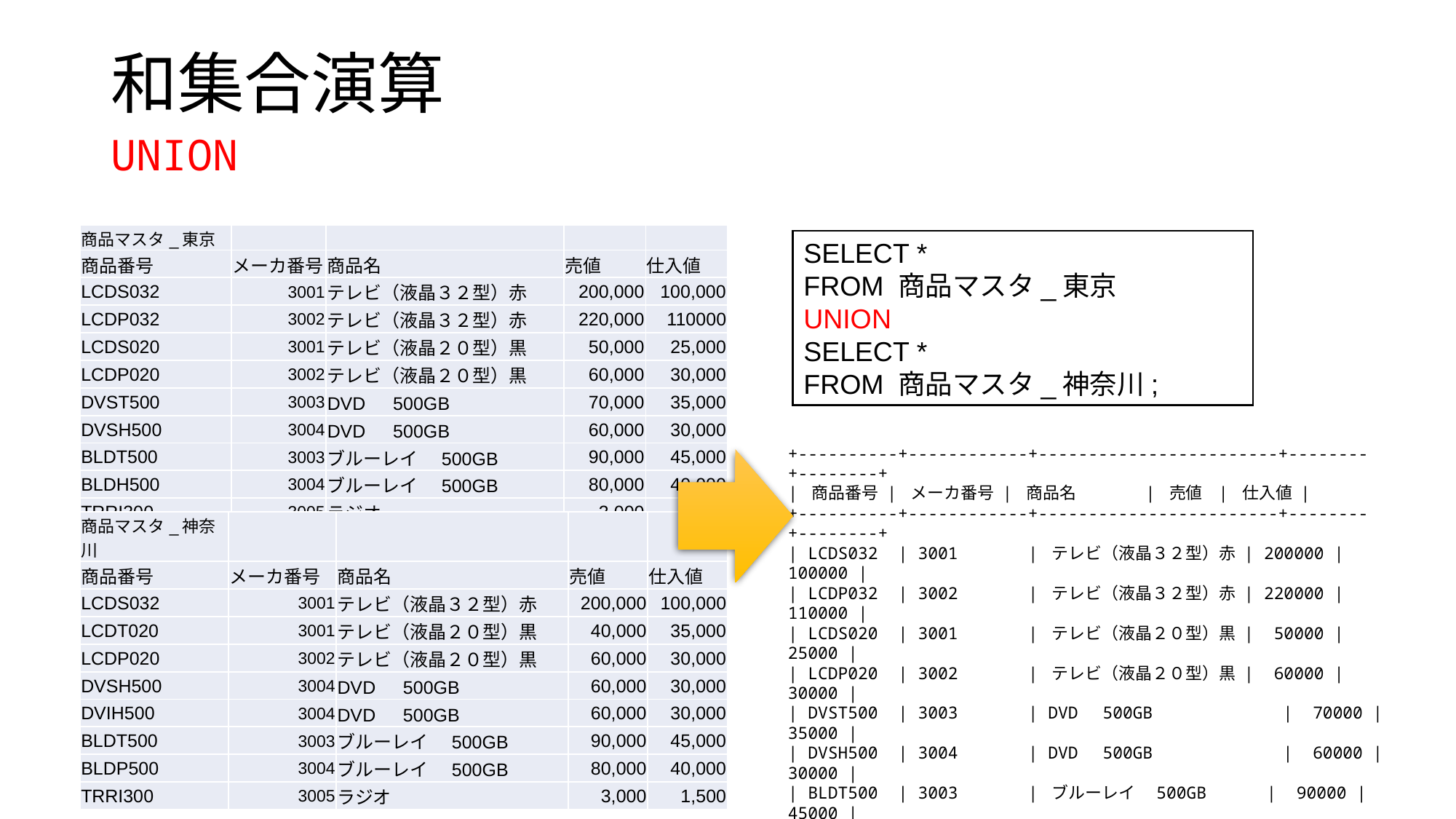

# 和集合演算
UNION
| 商品マスタ\_東京 |  |  |  |  |
| --- | --- | --- | --- | --- |
| 商品番号 | メーカ番号 | 商品名 | 売値 | 仕入値 |
| LCDS032 | 3001 | テレビ（液晶３２型）赤 | 200,000 | 100,000 |
| LCDP032 | 3002 | テレビ（液晶３２型）赤 | 220,000 | 110000 |
| LCDS020 | 3001 | テレビ（液晶２０型）黒 | 50,000 | 25,000 |
| LCDP020 | 3002 | テレビ（液晶２０型）黒 | 60,000 | 30,000 |
| DVST500 | 3003 | DVD　500GB | 70,000 | 35,000 |
| DVSH500 | 3004 | DVD　500GB | 60,000 | 30,000 |
| BLDT500 | 3003 | ブルーレイ　500GB | 90,000 | 45,000 |
| BLDH500 | 3004 | ブルーレイ　500GB | 80,000 | 40,000 |
| TRRI300 | 3005 | ラジオ | 3,000 | 1,500 |
SELECT *
FROM 商品マスタ_東京
UNION
SELECT *
FROM 商品マスタ_神奈川;
+----------+------------+------------------------+--------+--------+
| 商品番号 | メーカ番号 | 商品名                 | 売値   | 仕入値 |
+----------+------------+------------------------+--------+--------+
| LCDS032  | 3001       | テレビ（液晶３２型）赤 | 200000 | 100000 |
| LCDP032  | 3002       | テレビ（液晶３２型）赤 | 220000 | 110000 |
| LCDS020  | 3001       | テレビ（液晶２０型）黒 |  50000 |  25000 |
| LCDP020  | 3002       | テレビ（液晶２０型）黒 |  60000 |  30000 |
| DVST500  | 3003       | DVD　500GB             |  70000 |  35000 |
| DVSH500  | 3004       | DVD　500GB             |  60000 |  30000 |
| BLDT500  | 3003       | ブルーレイ　500GB      |  90000 |  45000 |
| BLDH500  | 3004       | ブルーレイ　500GB      |  80000 |  40000 |
| TRRI300  | 3005       | ラジオ                 |   3000 |   1500 |
| LCDT020  | 3001       | テレビ（液晶２０型）黒 |  40000 |  35000 |
| DVIH500  | 3004       | DVD　500GB             |  60000 |  30000 |
| BLDP500  | 3004       | ブルーレイ　500GB      |  80000 |  40000 |
+----------+------------+------------------------+--------+--------+

| 商品マスタ\_神奈川 |  |  |  |  |
| --- | --- | --- | --- | --- |
| 商品番号 | メーカ番号 | 商品名 | 売値 | 仕入値 |
| LCDS032 | 3001 | テレビ（液晶３２型）赤 | 200,000 | 100,000 |
| LCDT020 | 3001 | テレビ（液晶２０型）黒 | 40,000 | 35,000 |
| LCDP020 | 3002 | テレビ（液晶２０型）黒 | 60,000 | 30,000 |
| DVSH500 | 3004 | DVD　500GB | 60,000 | 30,000 |
| DVIH500 | 3004 | DVD　500GB | 60,000 | 30,000 |
| BLDT500 | 3003 | ブルーレイ　500GB | 90,000 | 45,000 |
| BLDP500 | 3004 | ブルーレイ　500GB | 80,000 | 40,000 |
| TRRI300 | 3005 | ラジオ | 3,000 | 1,500 |